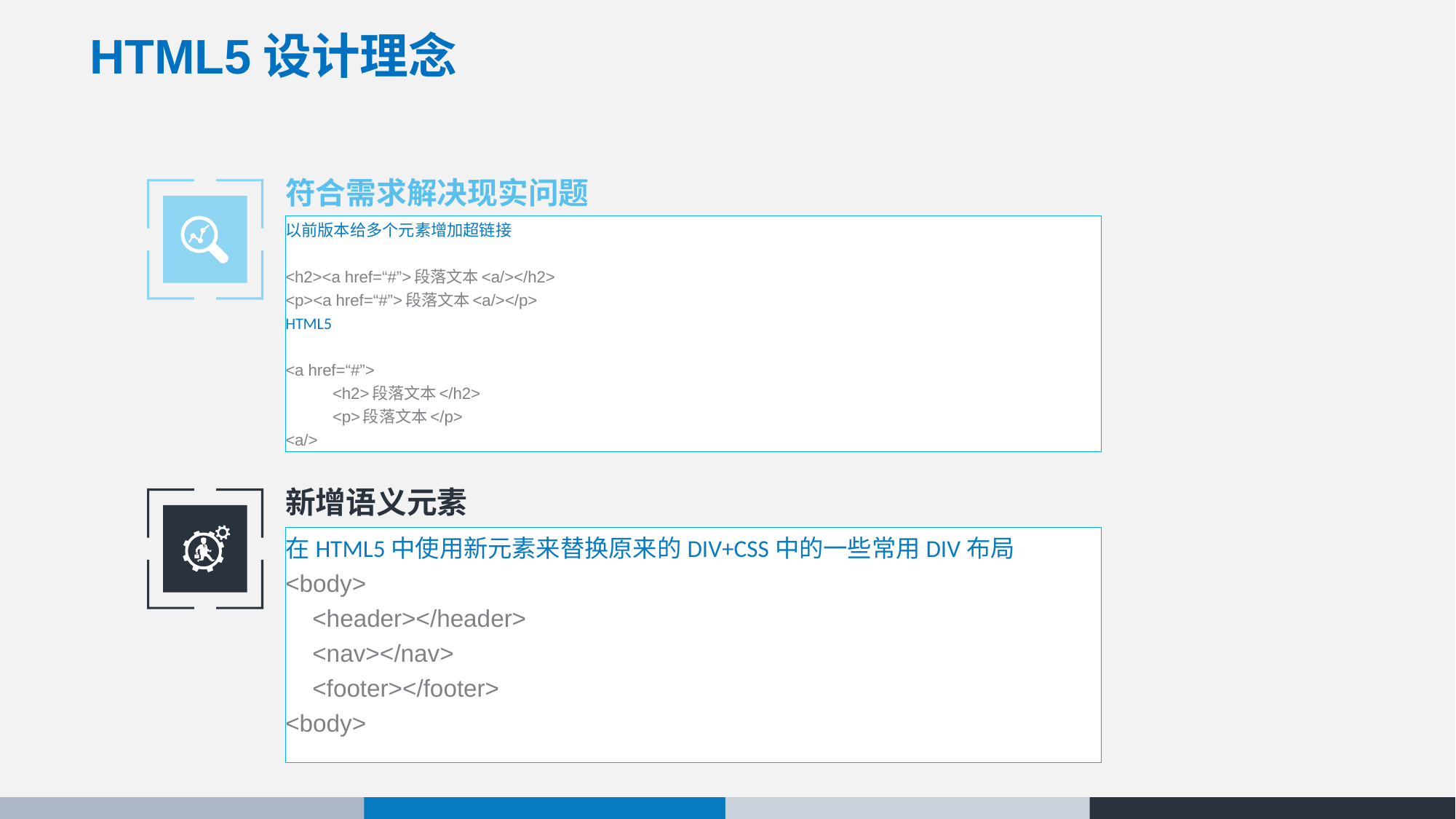

# HTML5设计理念
符合需求解决现实问题

以前版本给多个元素增加超链接

<h2><a href=“#”>段落文本<a/></h2>
<p><a href=“#”>段落文本<a/></p>
HTML5

<a href=“#”>
<h2>段落文本</h2>
<p>段落文本</p>
<a/>

新增语义元素

在HTML5中使用新元素来替换原来的DIV+CSS中的一些常用DIV布局
<body>
    <header></header>
    <nav></nav>
    <footer></footer>
<body>